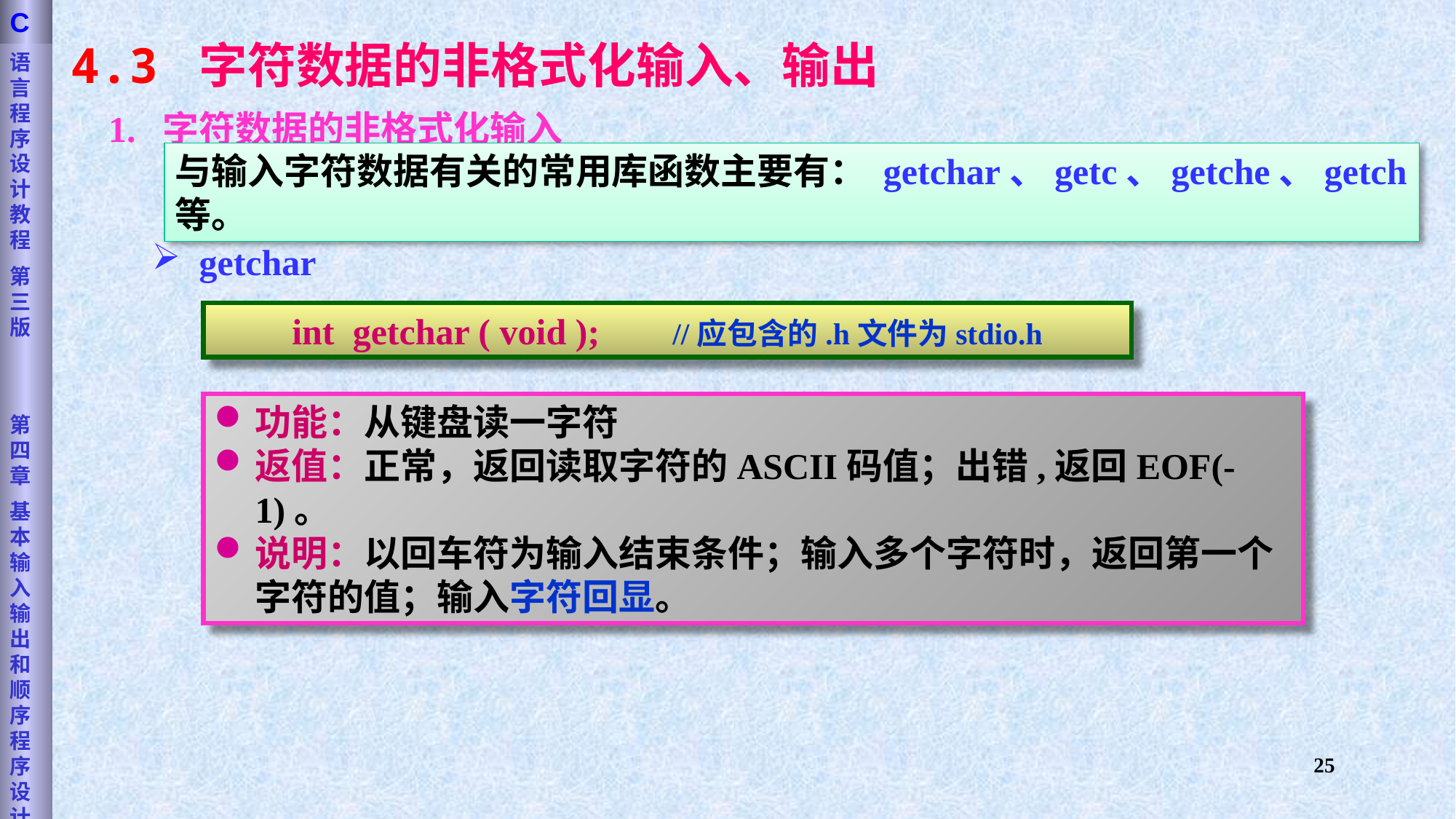

语言程序设计教程
第三版

第四章
基本输入输出和顺序程序设计
C
4.3 字符数据的非格式化输入、输出
1.  字符数据的非格式化输入
与输入字符数据有关的常用库函数主要有： getchar、getc、getche、getch等。
  getchar
int  getchar ( void );        //应包含的.h文件为stdio.h
功能：从键盘读一字符
返值：正常，返回读取字符的ASCII码值；出错,返回EOF(-1)。
说明：以回车符为输入结束条件；输入多个字符时，返回第一个字符的值；输入字符回显。
25